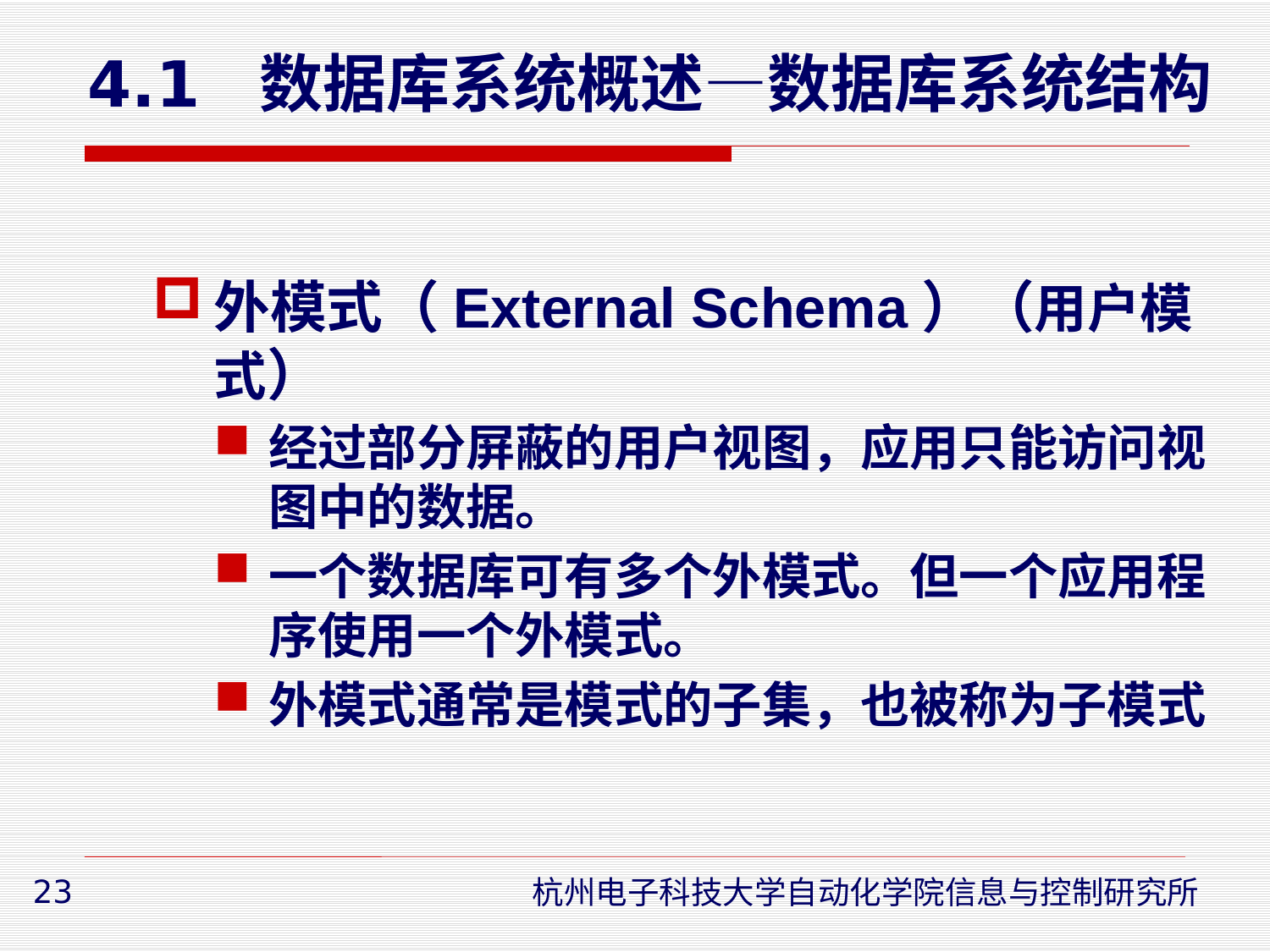

# 4.1  数据库系统概述—数据库系统结构

外模式（External Schema）（用户模式）
经过部分屏蔽的用户视图，应用只能访问视图中的数据。
一个数据库可有多个外模式。但一个应用程序使用一个外模式。
外模式通常是模式的子集，也被称为子模式